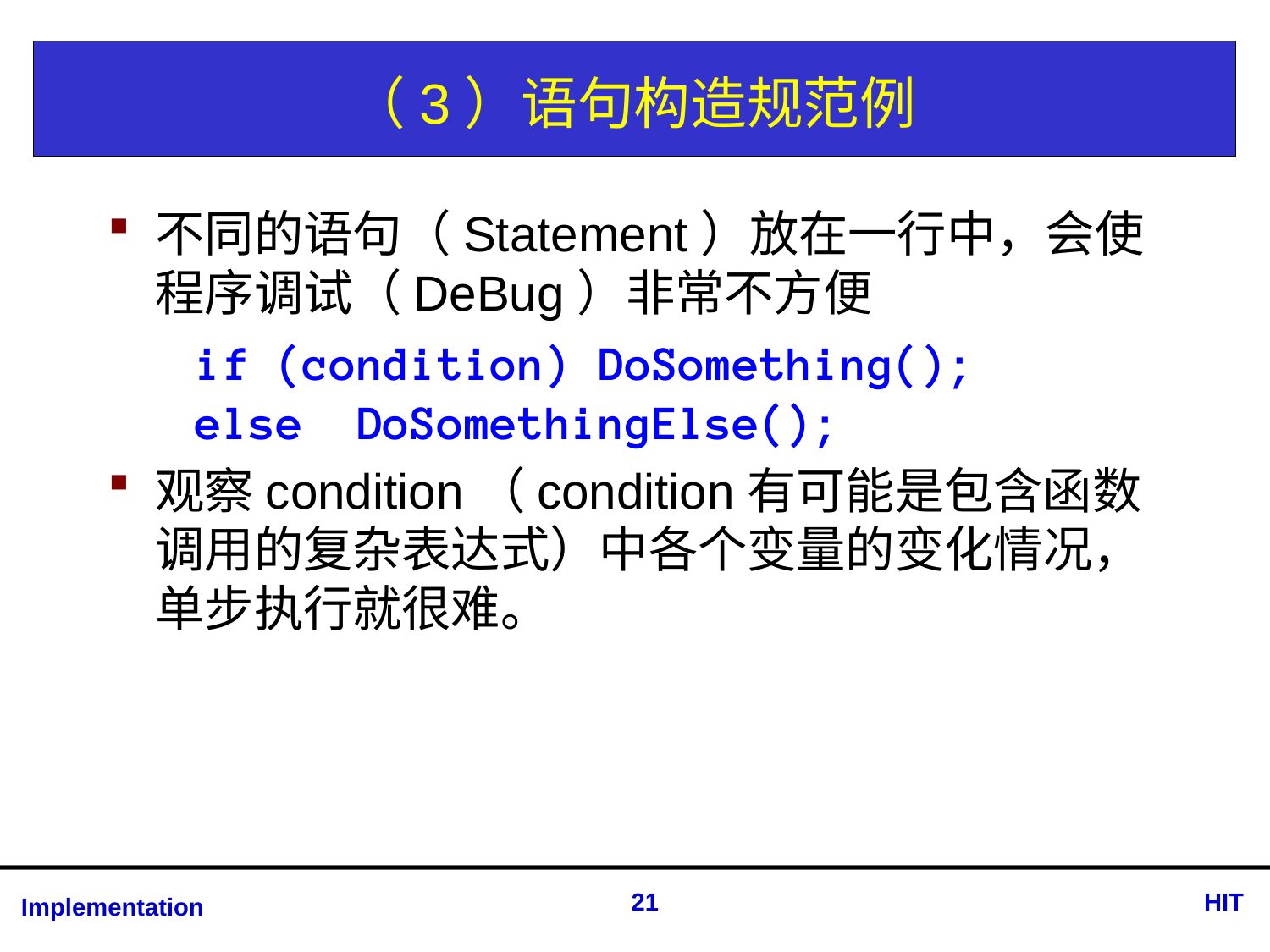

# （3）语句构造规范例
不同的语句（Statement）放在一行中，会使程序调试（DeBug）非常不方便
if (condition) DoSomething();
else  DoSomethingElse();
观察condition（condition有可能是包含函数调用的复杂表达式）中各个变量的变化情况，单步执行就很难。